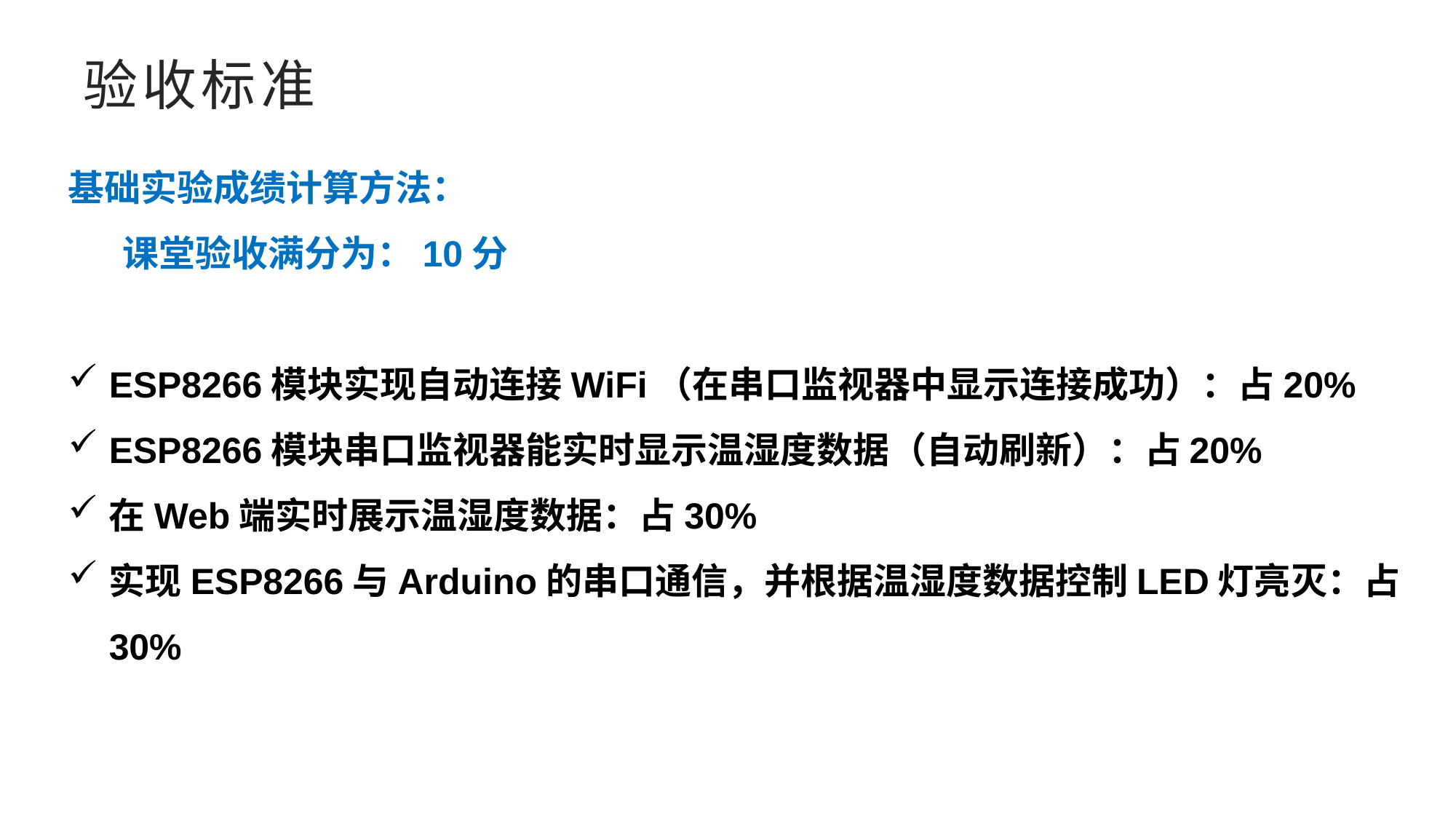

# 验收标准
基础实验成绩计算方法：
课堂验收满分为：10分

ESP8266模块实现自动连接WiFi（在串口监视器中显示连接成功）：占20%
ESP8266模块串口监视器能实时显示温湿度数据（自动刷新）：占20%
在Web端实时展示温湿度数据：占30%
实现ESP8266与Arduino的串口通信，并根据温湿度数据控制LED灯亮灭：占30%